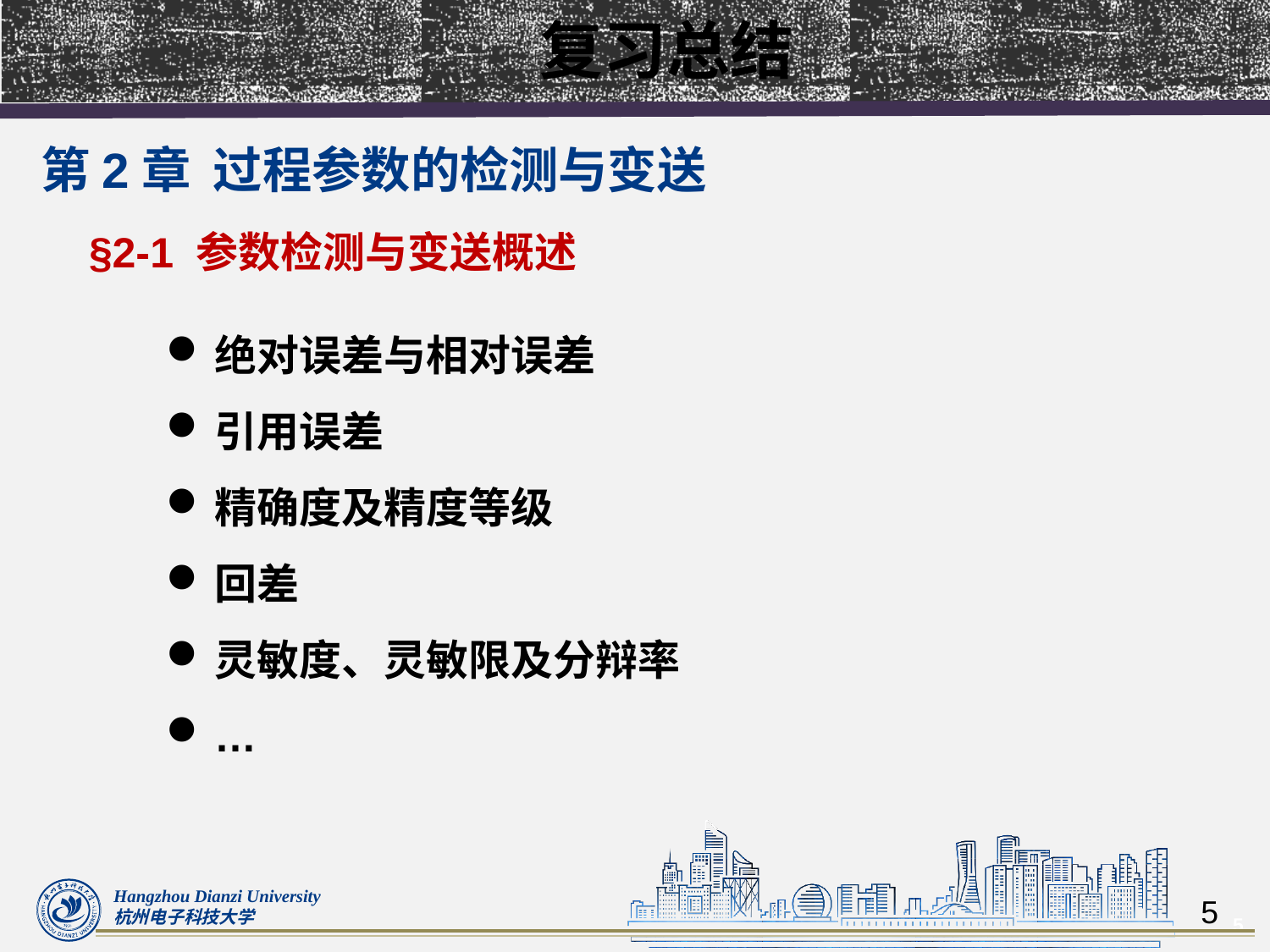

复习总结
第2章  过程参数的检测与变送
§2-1 参数检测与变送概述
绝对误差与相对误差
引用误差
精确度及精度等级
回差
灵敏度、灵敏限及分辩率
…

5